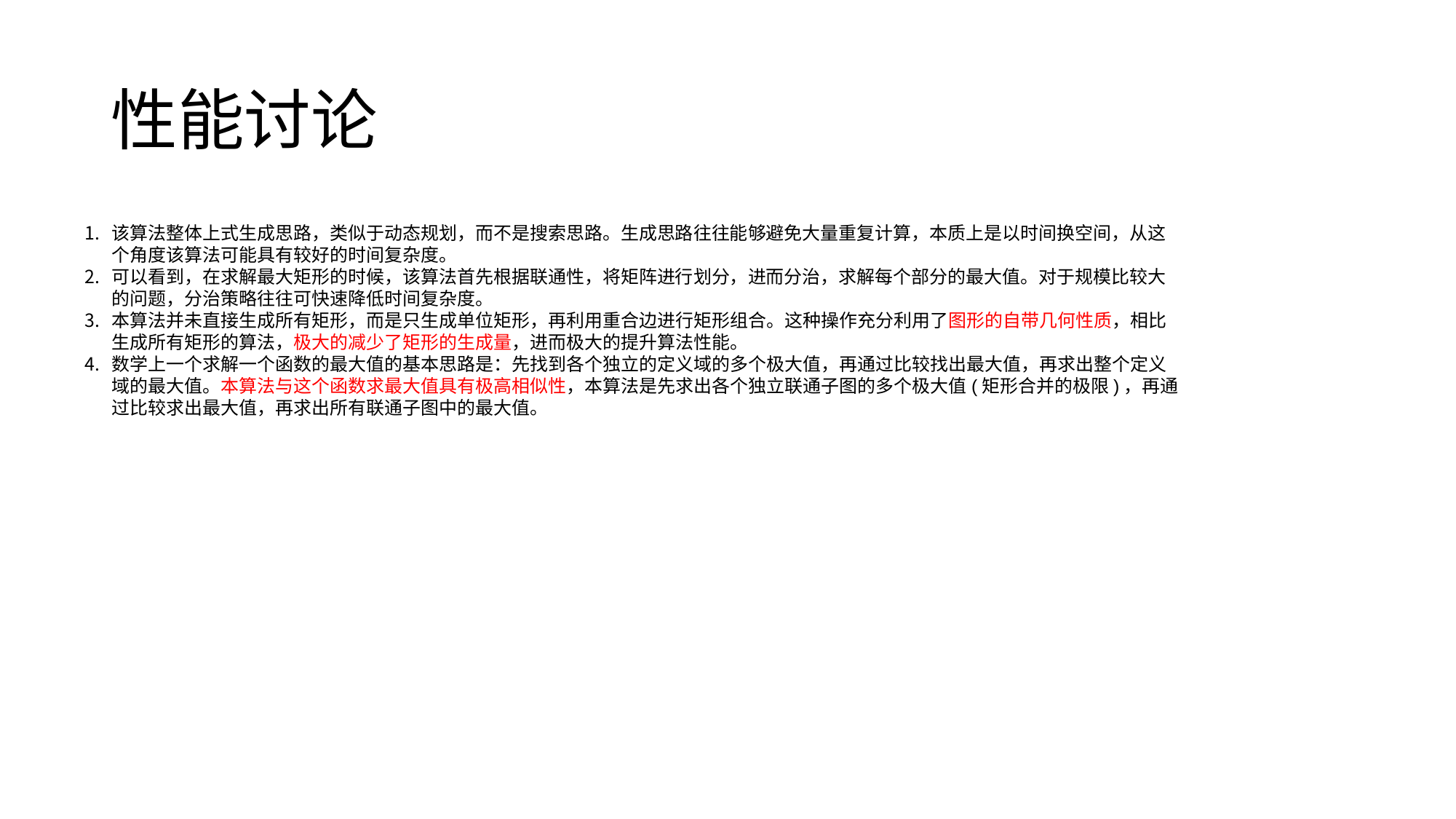

# 性能讨论
该算法整体上式生成思路，类似于动态规划，而不是搜索思路。生成思路往往能够避免大量重复计算，本质上是以时间换空间，从这个角度该算法可能具有较好的时间复杂度。
可以看到，在求解最大矩形的时候，该算法首先根据联通性，将矩阵进行划分，进而分治，求解每个部分的最大值。对于规模比较大的问题，分治策略往往可快速降低时间复杂度。
本算法并未直接生成所有矩形，而是只生成单位矩形，再利用重合边进行矩形组合。这种操作充分利用了图形的自带几何性质，相比生成所有矩形的算法，极大的减少了矩形的生成量，进而极大的提升算法性能。
数学上一个求解一个函数的最大值的基本思路是：先找到各个独立的定义域的多个极大值，再通过比较找出最大值，再求出整个定义域的最大值。本算法与这个函数求最大值具有极高相似性，本算法是先求出各个独立联通子图的多个极大值(矩形合并的极限)，再通过比较求出最大值，再求出所有联通子图中的最大值。